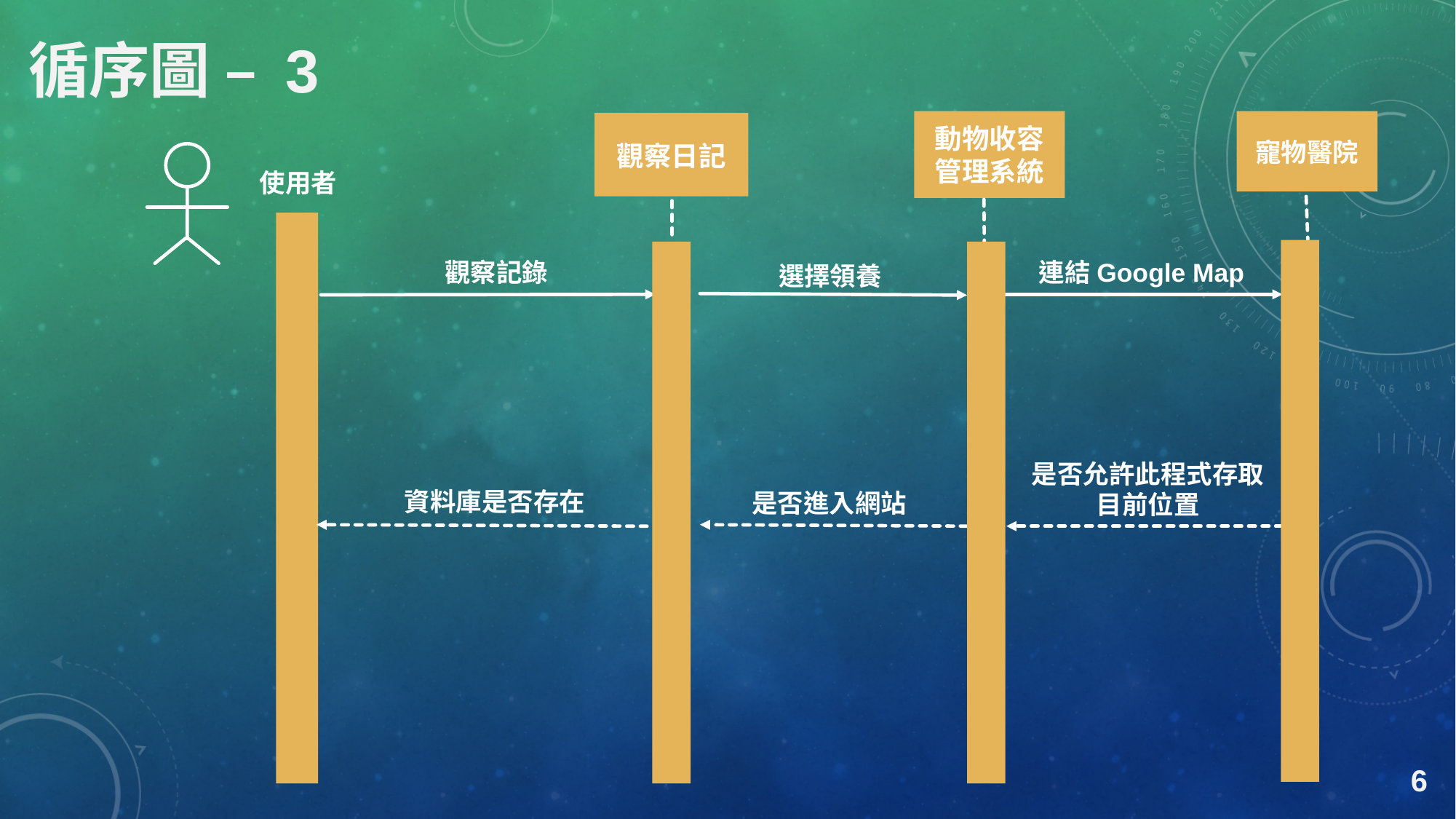

循序圖 – 3
動物收容管理系統
寵物醫院

觀察日記

使用者

連結Google Map
觀察記錄
選擇領養
是否允許此程式存取
目前位置
資料庫是否存在
是否進入網站
6